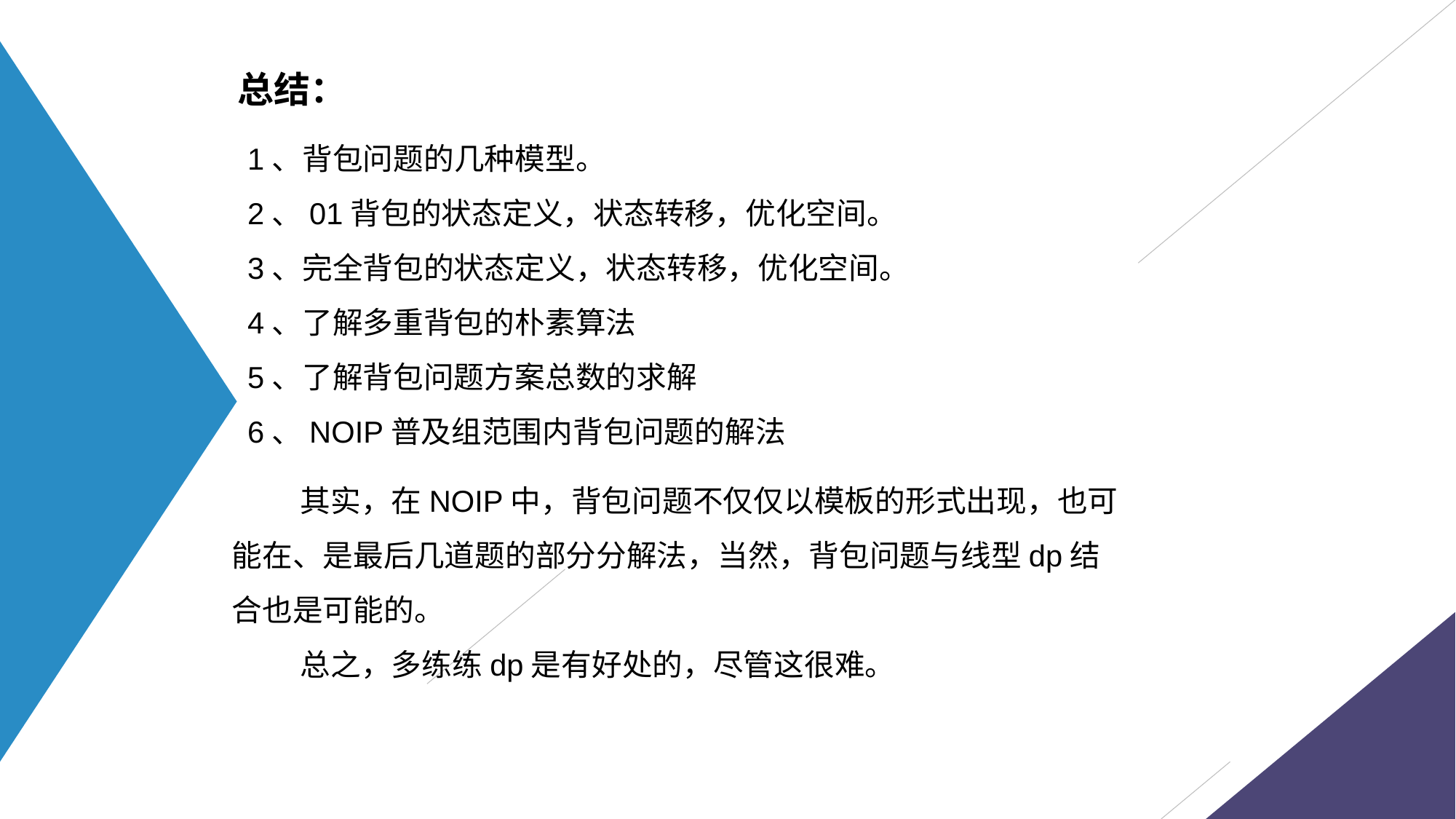

总结：
1、背包问题的几种模型。
2、01背包的状态定义，状态转移，优化空间。
3、完全背包的状态定义，状态转移，优化空间。
4、了解多重背包的朴素算法
5、了解背包问题方案总数的求解
6、NOIP普及组范围内背包问题的解法

 其实，在NOIP中，背包问题不仅仅以模板的形式出现，也可能在、是最后几道题的部分分解法，当然，背包问题与线型dp结合也是可能的。
 总之，多练练dp是有好处的，尽管这很难。